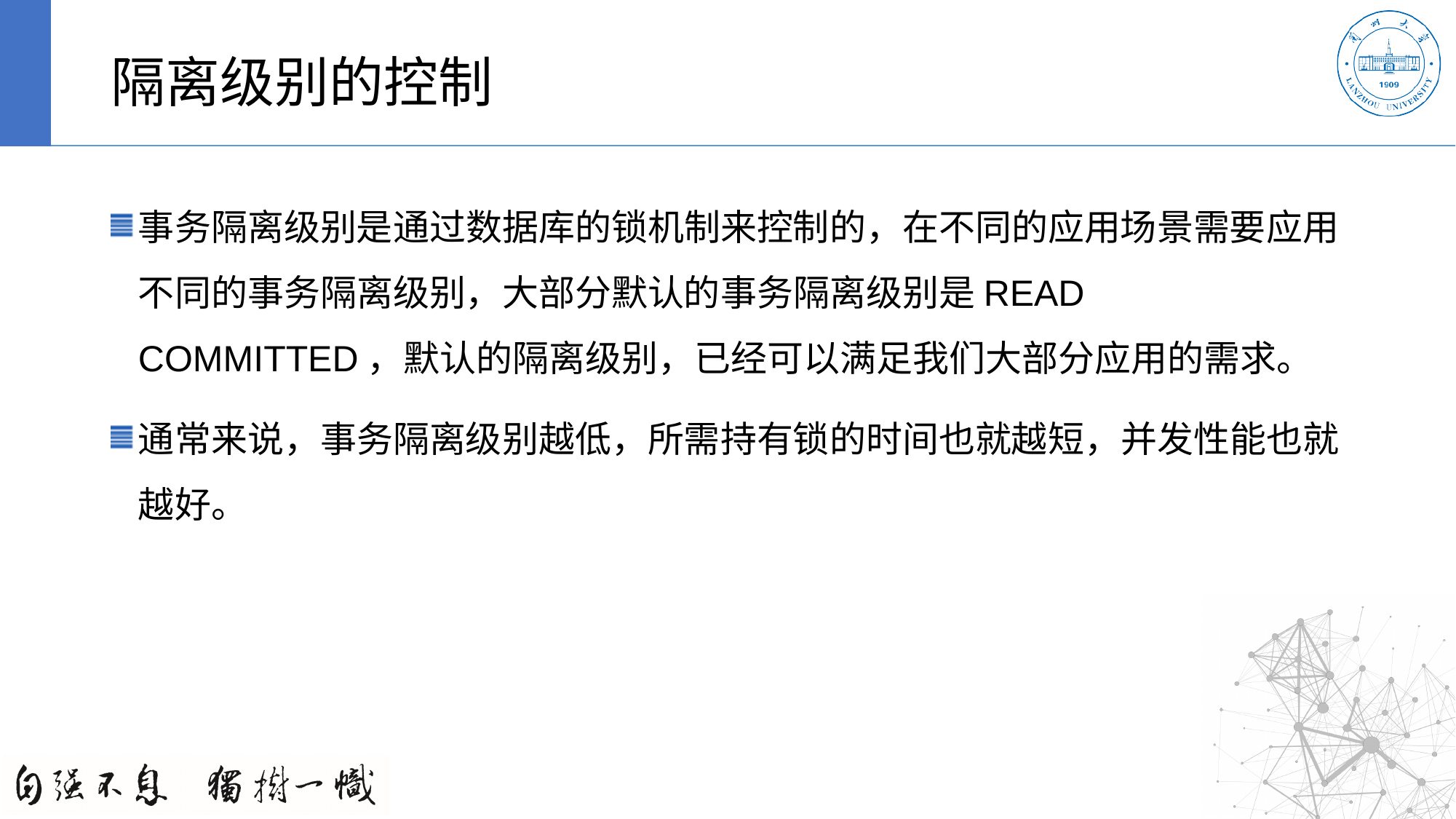

# 隔离级别的控制
事务隔离级别是通过数据库的锁机制来控制的，在不同的应用场景需要应用不同的事务隔离级别，大部分默认的事务隔离级别是READ COMMITTED，默认的隔离级别，已经可以满足我们大部分应用的需求。
通常来说，事务隔离级别越低，所需持有锁的时间也就越短，并发性能也就越好。